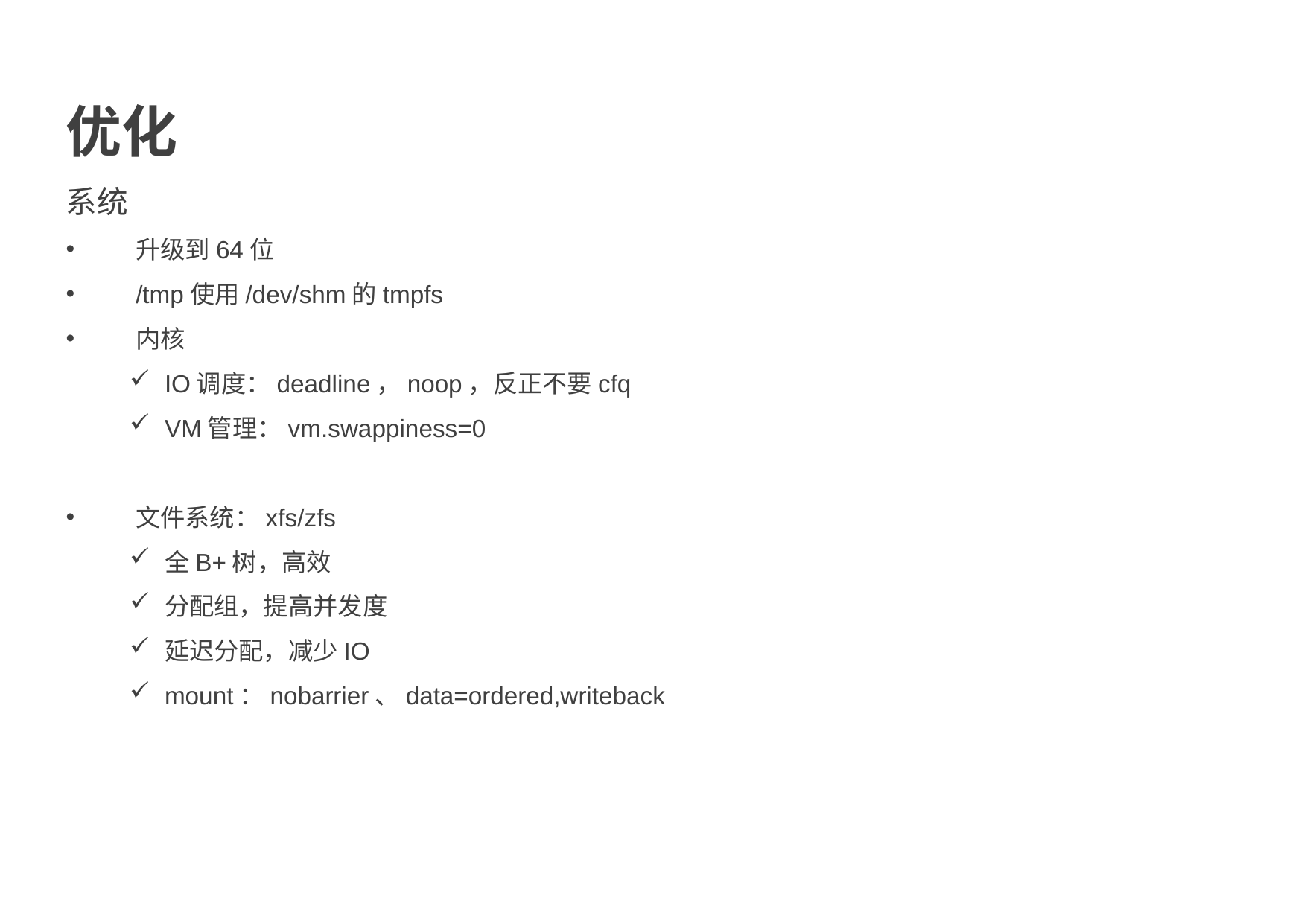

优化
系统
升级到64位
/tmp使用/dev/shm的tmpfs
内核
IO调度：deadline，noop，反正不要cfq
VM管理：vm.swappiness=0

文件系统：xfs/zfs
全B+树，高效
分配组，提高并发度
延迟分配，减少IO
mount：nobarrier、data=ordered,writeback